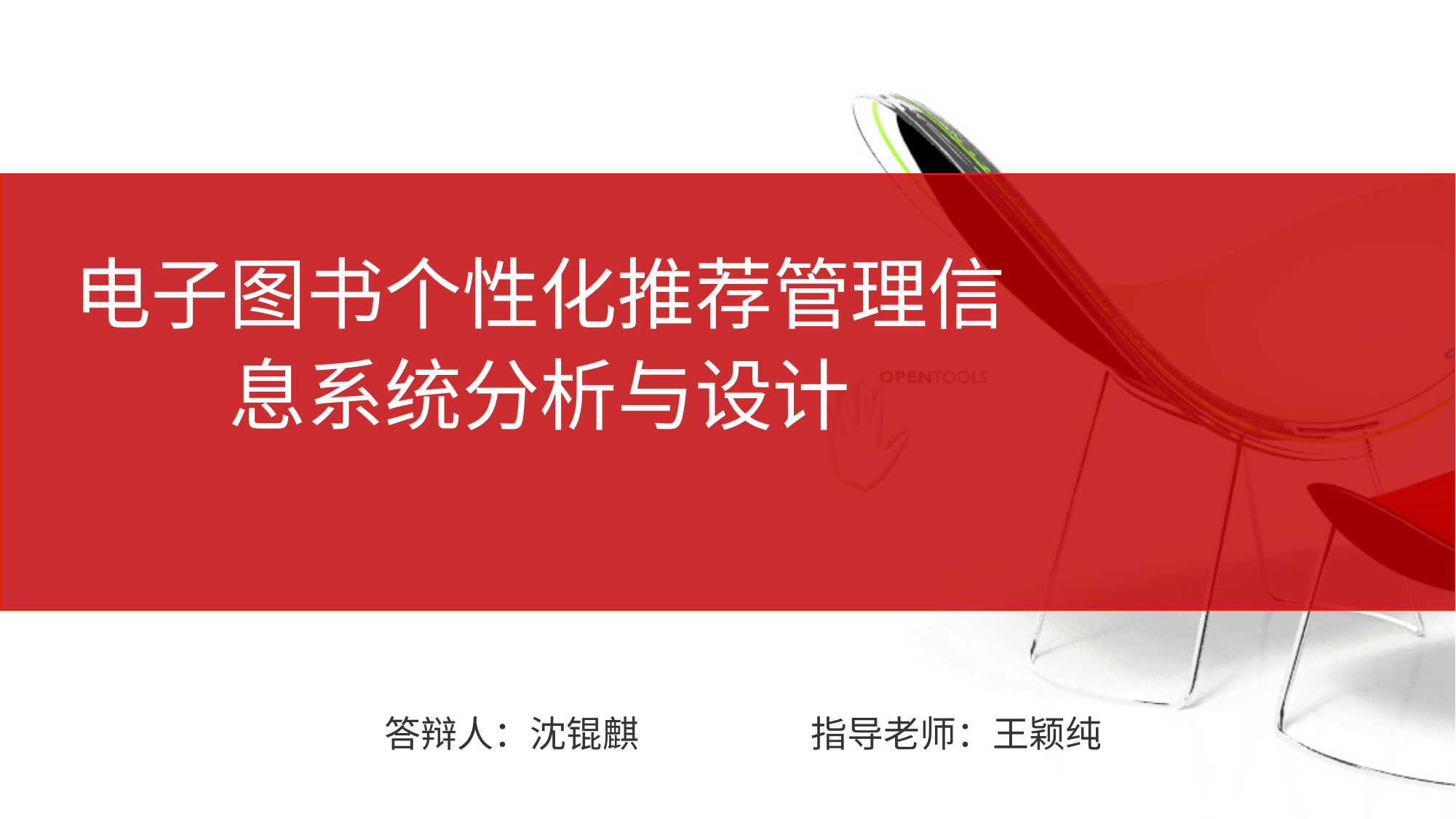

# 电子图书个性化推荐管理信息系统分析与设计
答辩人：沈锟麒                     指导老师：王颖纯